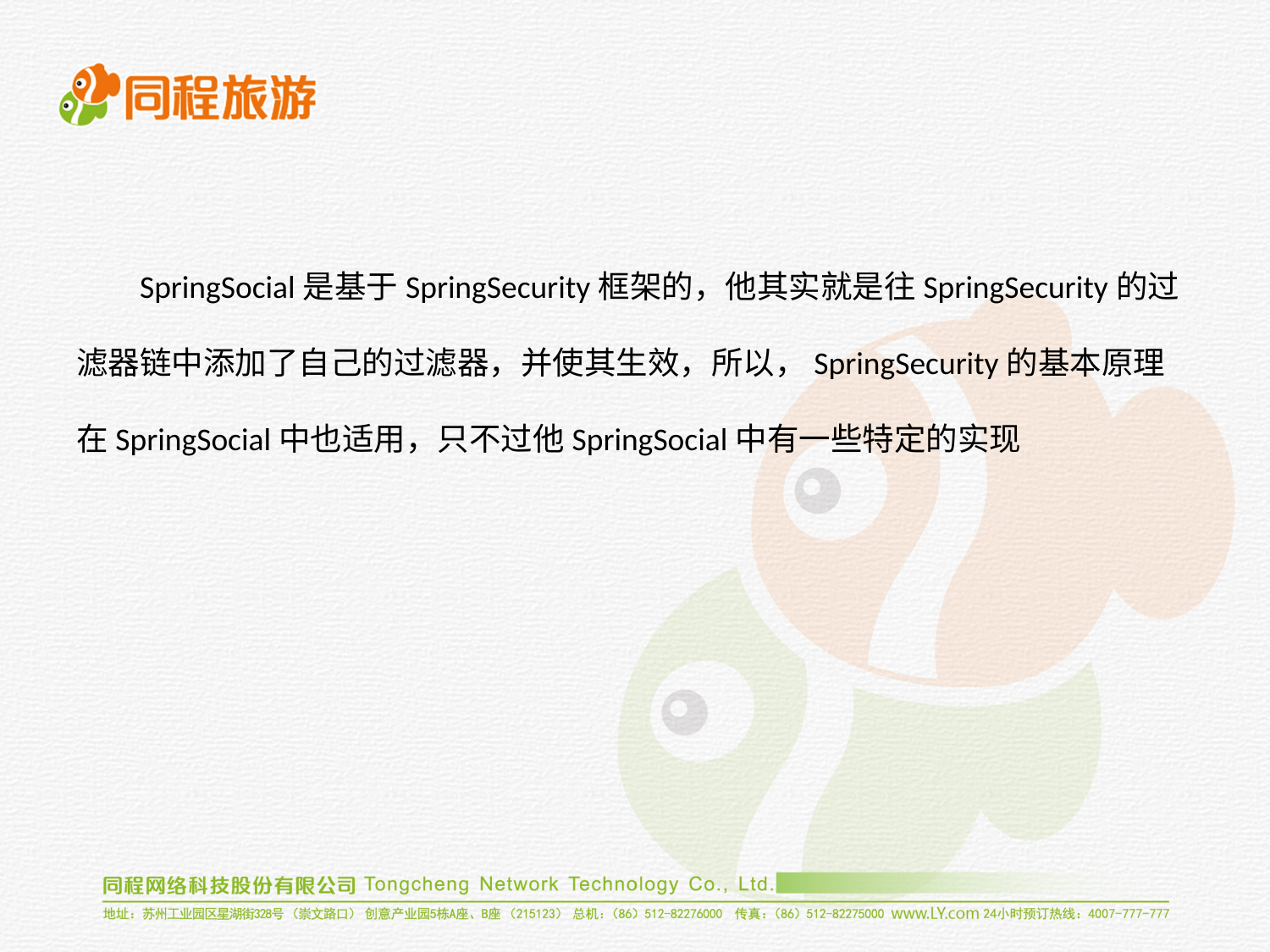

SpringSocial是基于SpringSecurity框架的，他其实就是往SpringSecurity的过滤器链中添加了自己的过滤器，并使其生效，所以，SpringSecurity的基本原理在SpringSocial中也适用，只不过他SpringSocial中有一些特定的实现